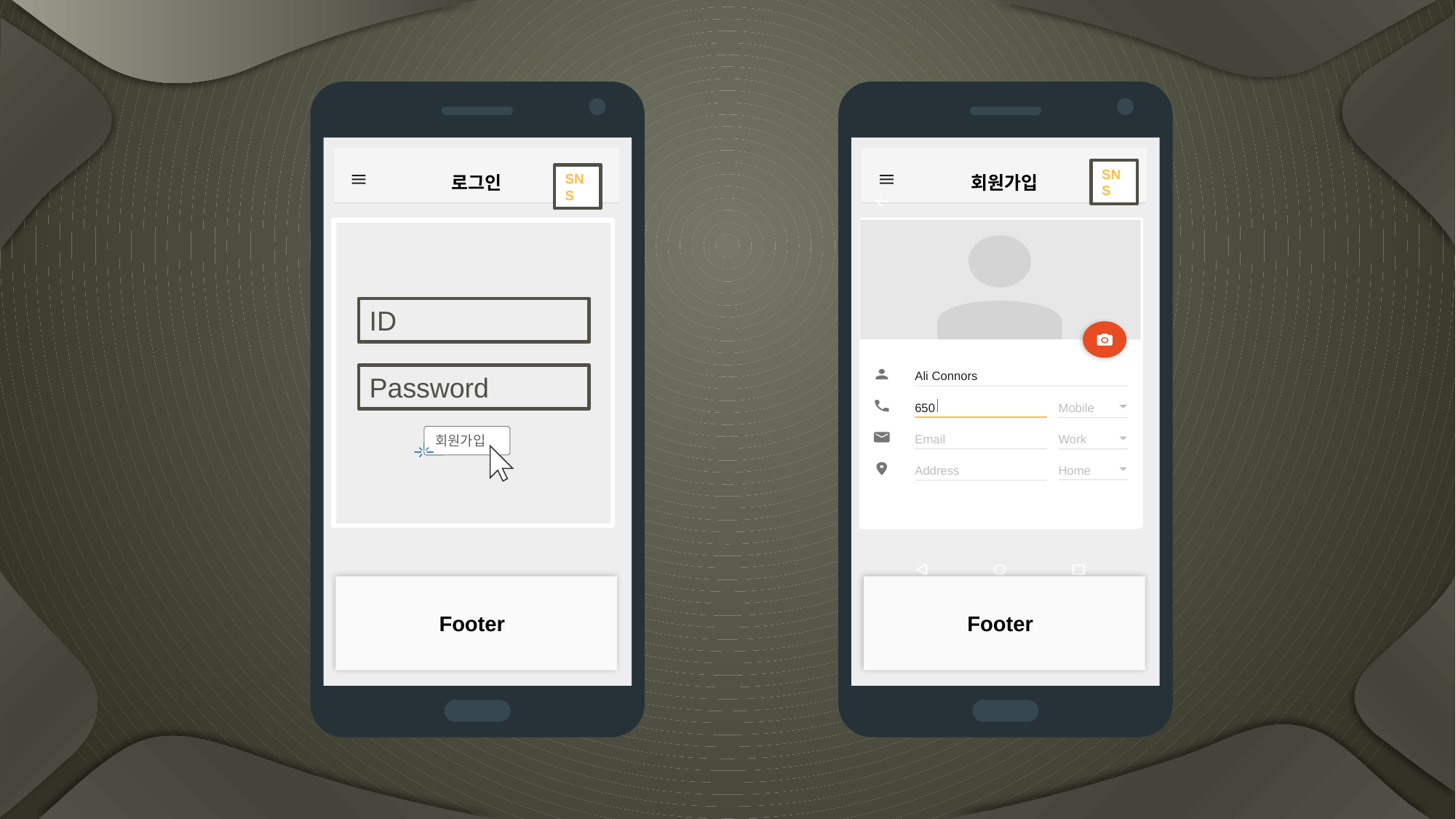

로그인

Footerr
ID
Password
회원가입

회원가입

Footerr

Ali Connors

650
Mobile

Email
Work

Home

Address

SNS
SNS